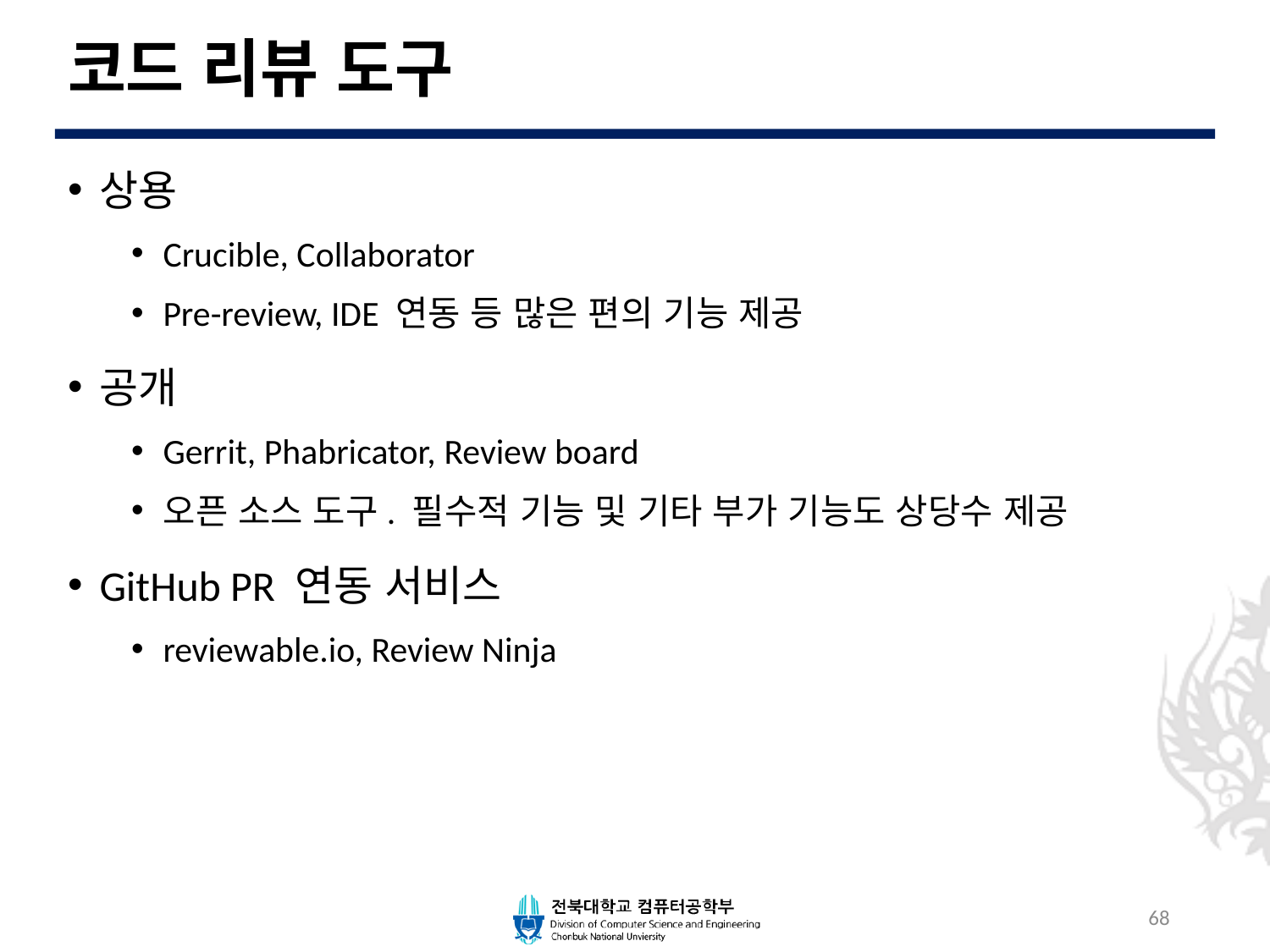

# 코드 리뷰 도구
상용
Crucible, Collaborator
Pre-review, IDE 연동 등 많은 편의 기능 제공
공개
Gerrit, Phabricator, Review board
오픈 소스 도구. 필수적 기능 및 기타 부가 기능도 상당수 제공
GitHub PR 연동 서비스
reviewable.io, Review Ninja

68